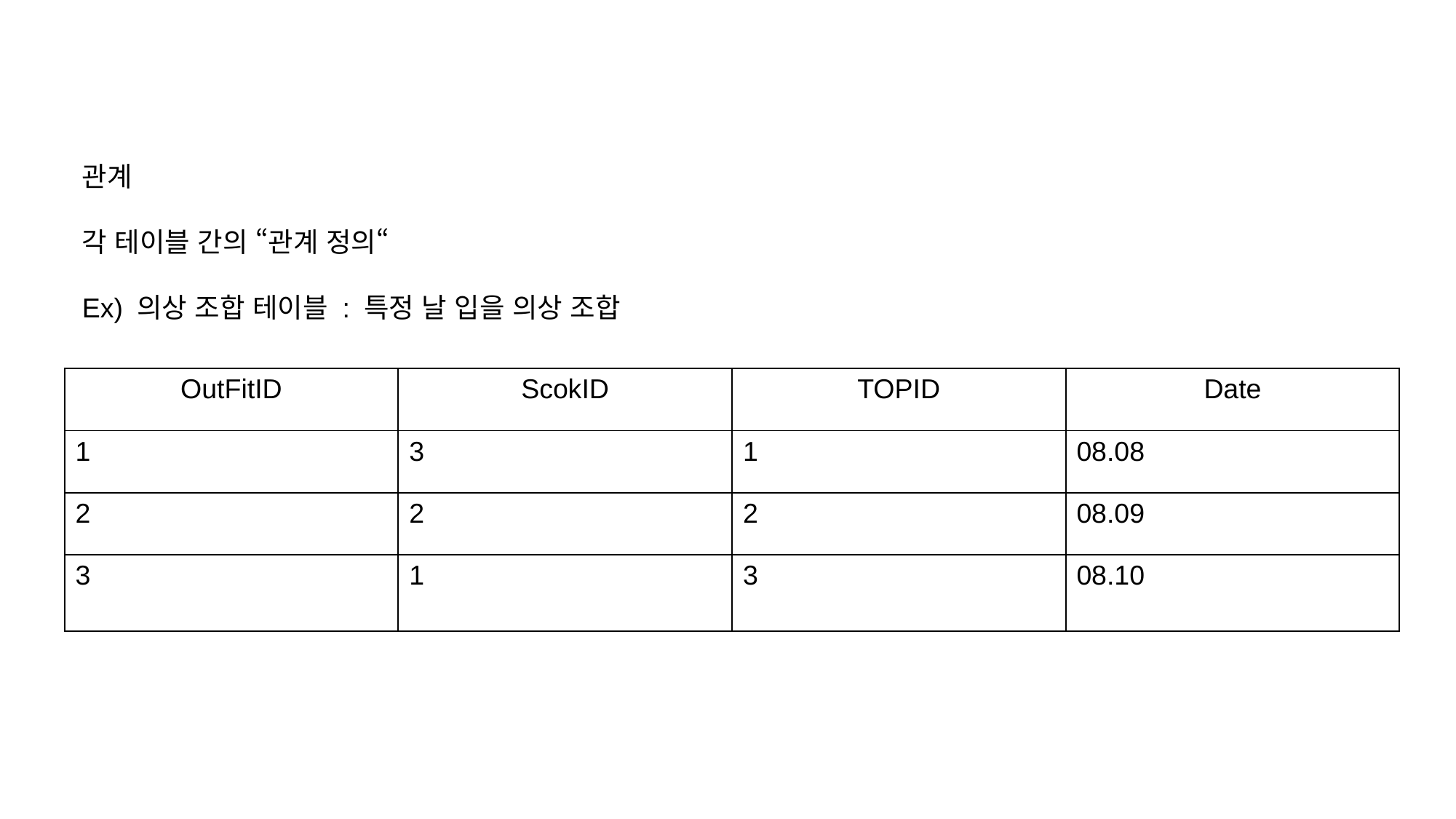

관계

각 테이블 간의 “관계 정의“

Ex) 의상 조합 테이블 : 특정 날 입을 의상 조합
| OutFitID | ScokID | TOPID | Date |
| --- | --- | --- | --- |
| 1 | 3 | 1 | 08.08 |
| 2 | 2 | 2 | 08.09 |
| 3 | 1 | 3 | 08.10 |